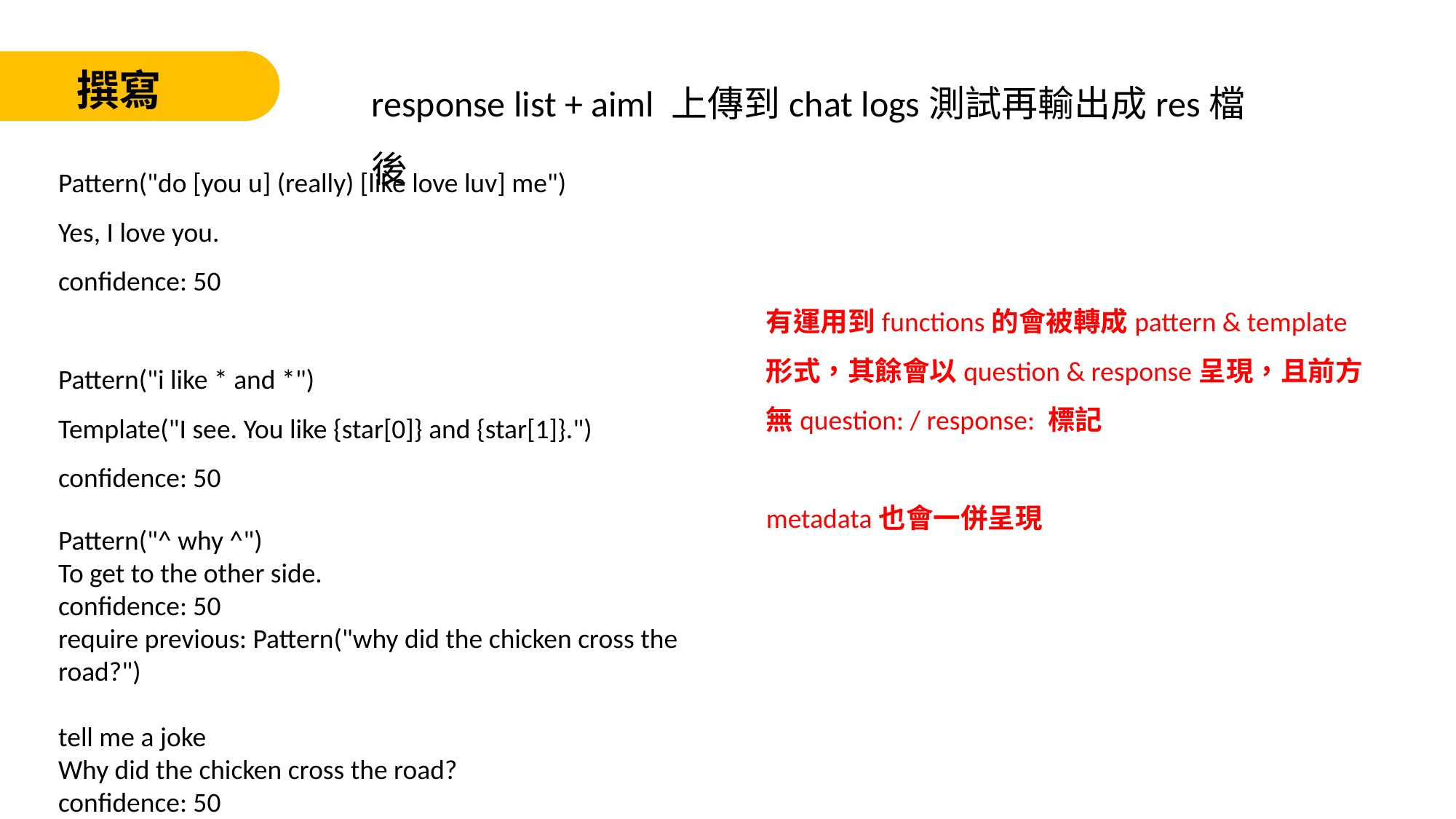

response list + aiml 上傳到chat logs測試再輸出成res檔後
撰寫
Pattern("do [you u] (really) [like love luv] me")
Yes, I love you.
confidence: 50

Pattern("i like * and *")
Template("I see. You like {star[0]} and {star[1]}.")
confidence: 50
有運用到functions的會被轉成pattern & template形式，其餘會以question & response呈現，且前方無question: / response: 標記

metadata也會一併呈現
Pattern("^ why ^")
To get to the other side.
confidence: 50
require previous: Pattern("why did the chicken cross the road?")

tell me a joke
Why did the chicken cross the road?
confidence: 50